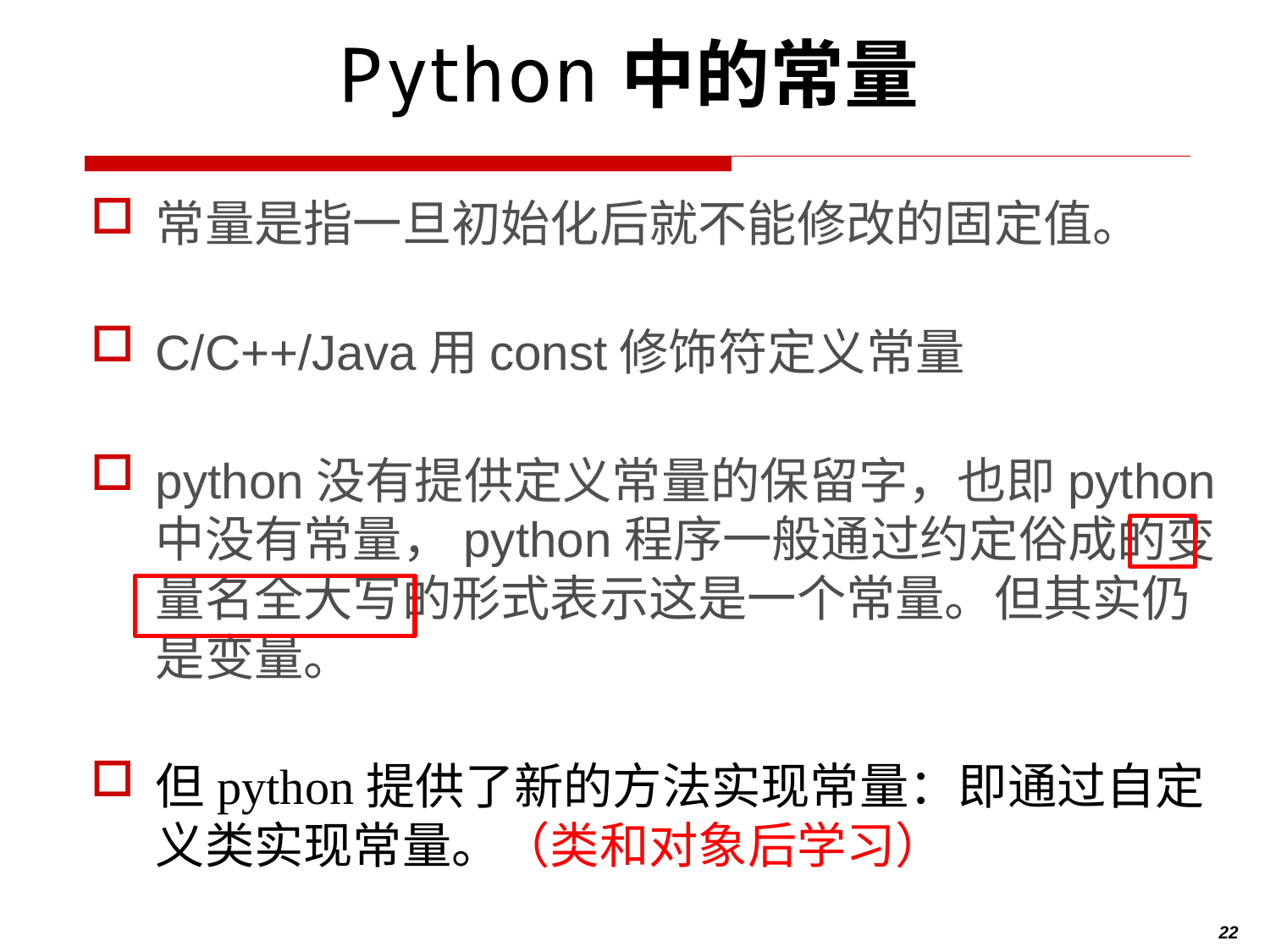

# Python中的常量
常量是指一旦初始化后就不能修改的固定值。

C/C++/Java用const修饰符定义常量

python没有提供定义常量的保留字，也即python中没有常量，python程序一般通过约定俗成的变量名全大写的形式表示这是一个常量。但其实仍是变量。

但python提供了新的方法实现常量：即通过自定义类实现常量。（类和对象后学习）

22